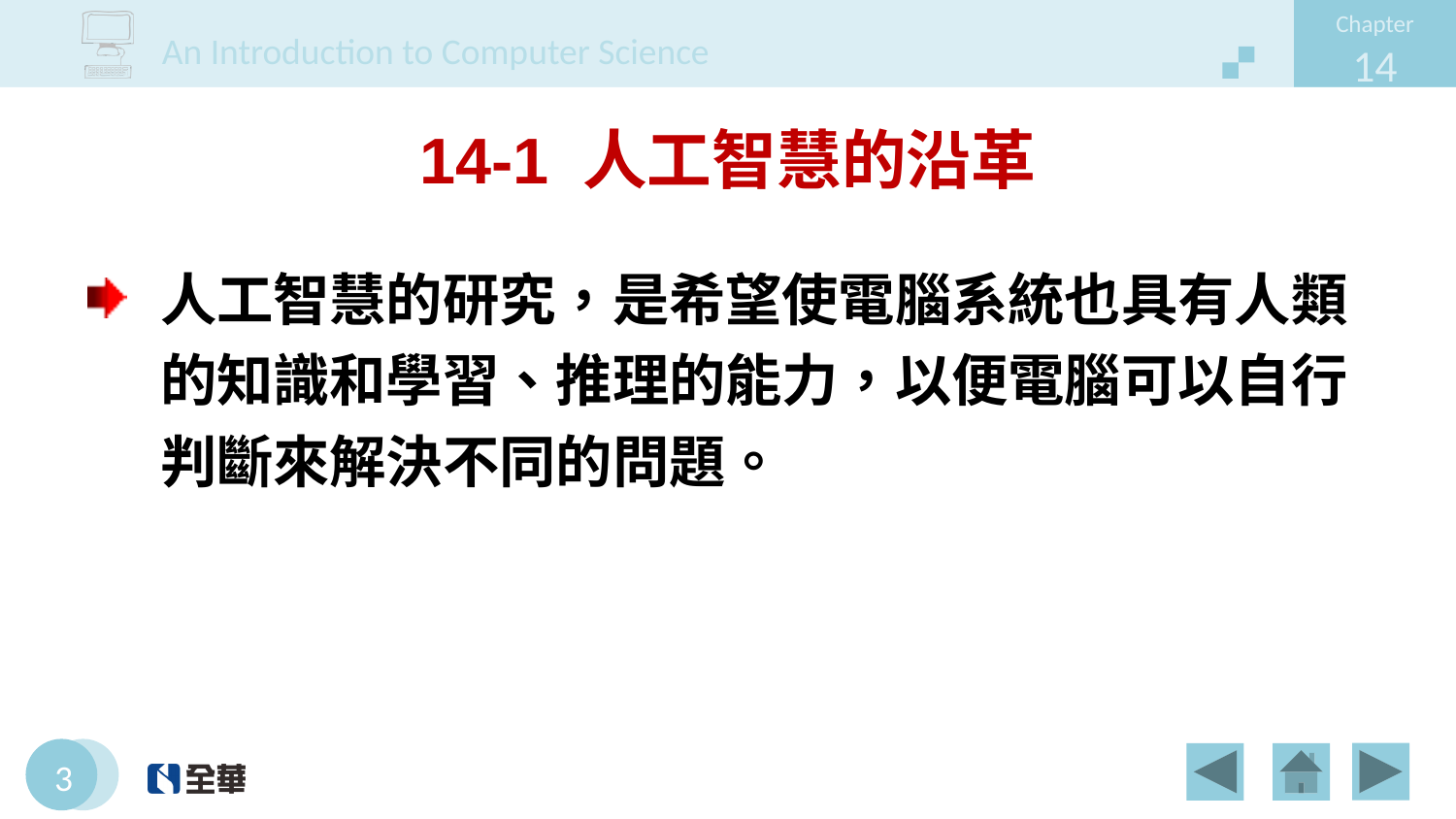

# 14-1 人工智慧的沿革
人工智慧的研究，是希望使電腦系統也具有人類的知識和學習、推理的能力，以便電腦可以自行判斷來解決不同的問題。